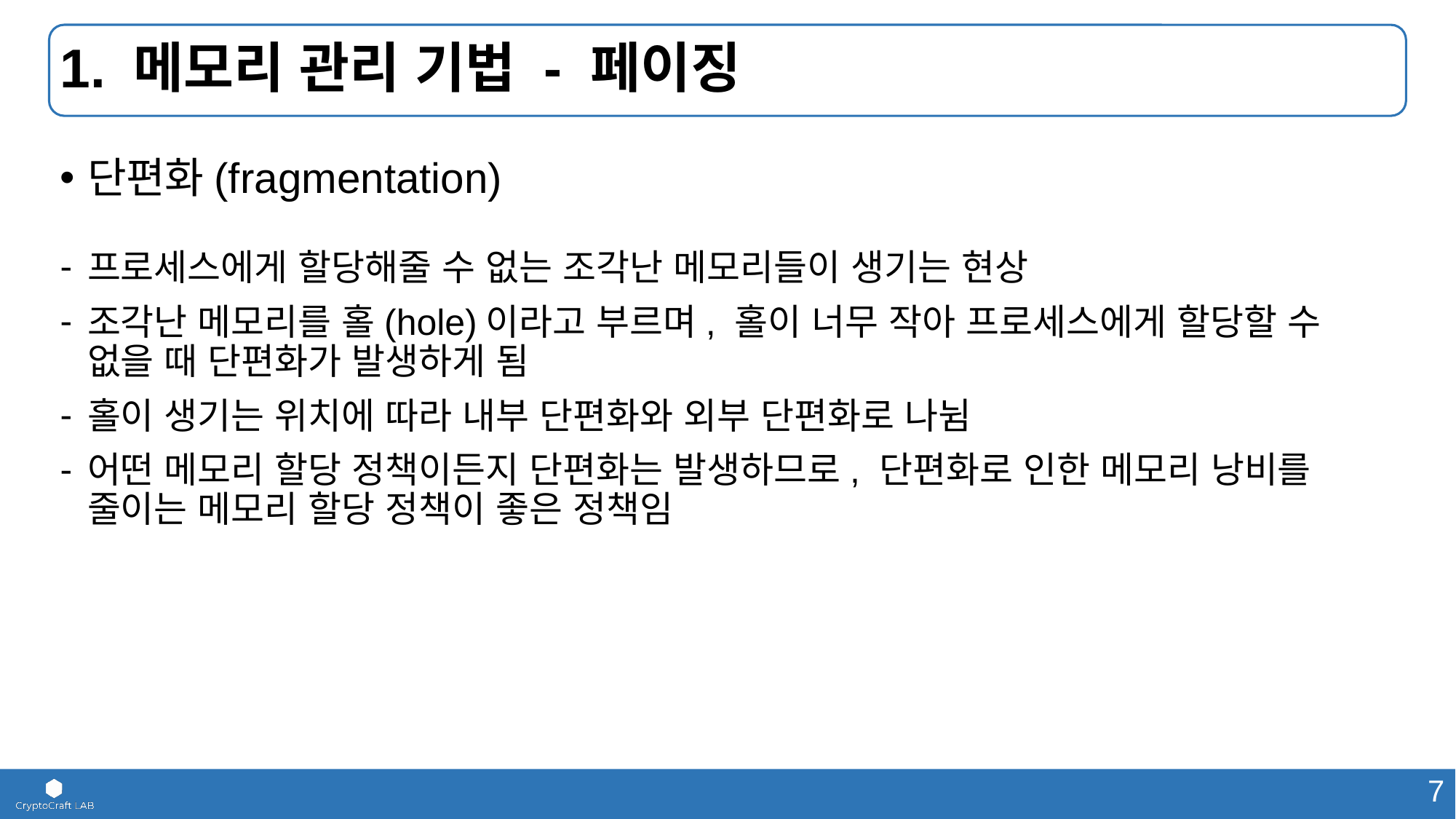

# 1. 메모리 관리 기법 - 페이징
단편화(fragmentation)

프로세스에게 할당해줄 수 없는 조각난 메모리들이 생기는 현상
조각난 메모리를 홀(hole)이라고 부르며, 홀이 너무 작아 프로세스에게 할당할 수 없을 때 단편화가 발생하게 됨
홀이 생기는 위치에 따라 내부 단편화와 외부 단편화로 나뉨
어떤 메모리 할당 정책이든지 단편화는 발생하므로, 단편화로 인한 메모리 낭비를 줄이는 메모리 할당 정책이 좋은 정책임